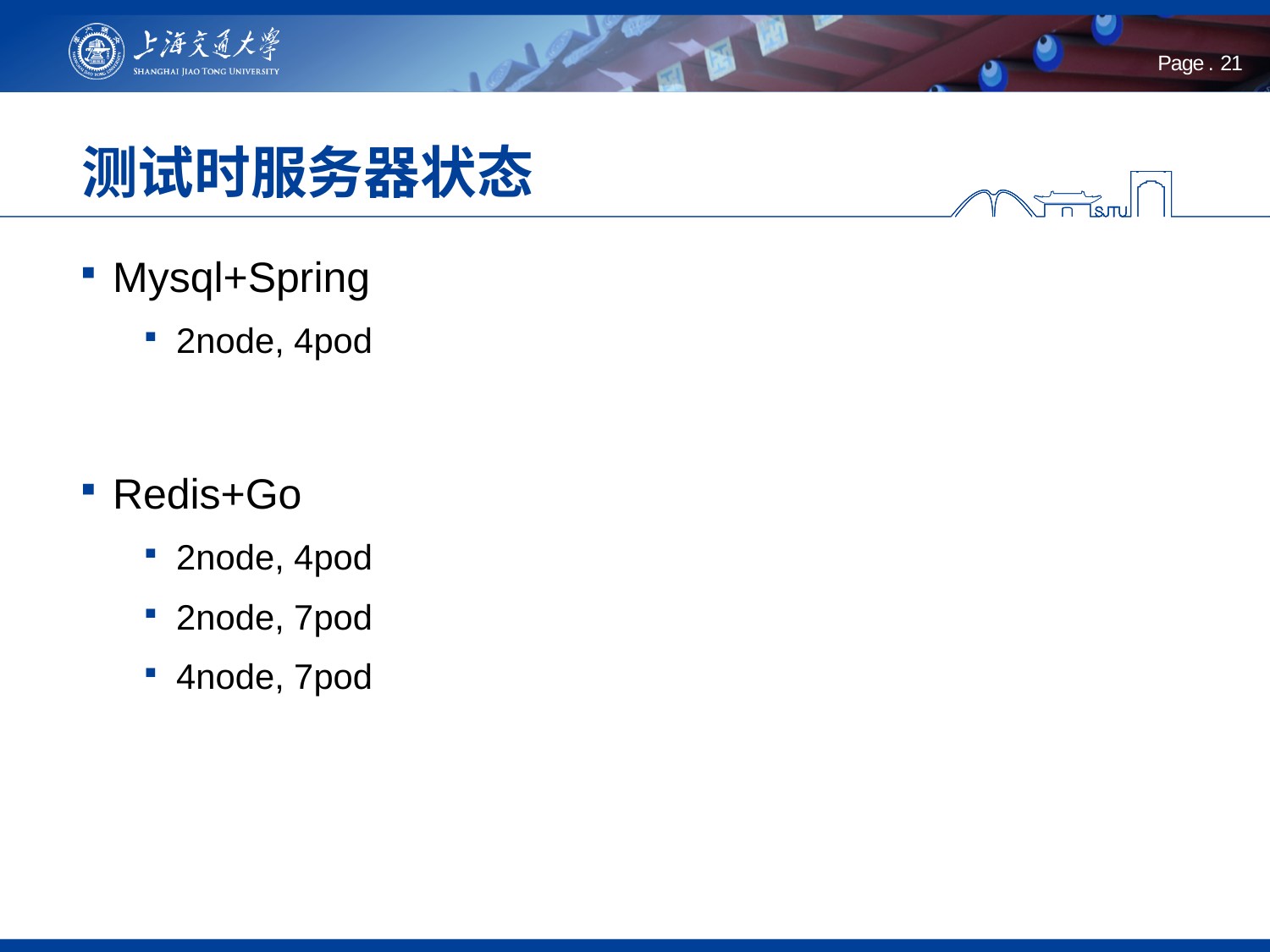

# 测试时服务器状态
Mysql+Spring
2node, 4pod

Redis+Go
2node, 4pod
2node, 7pod
4node, 7pod